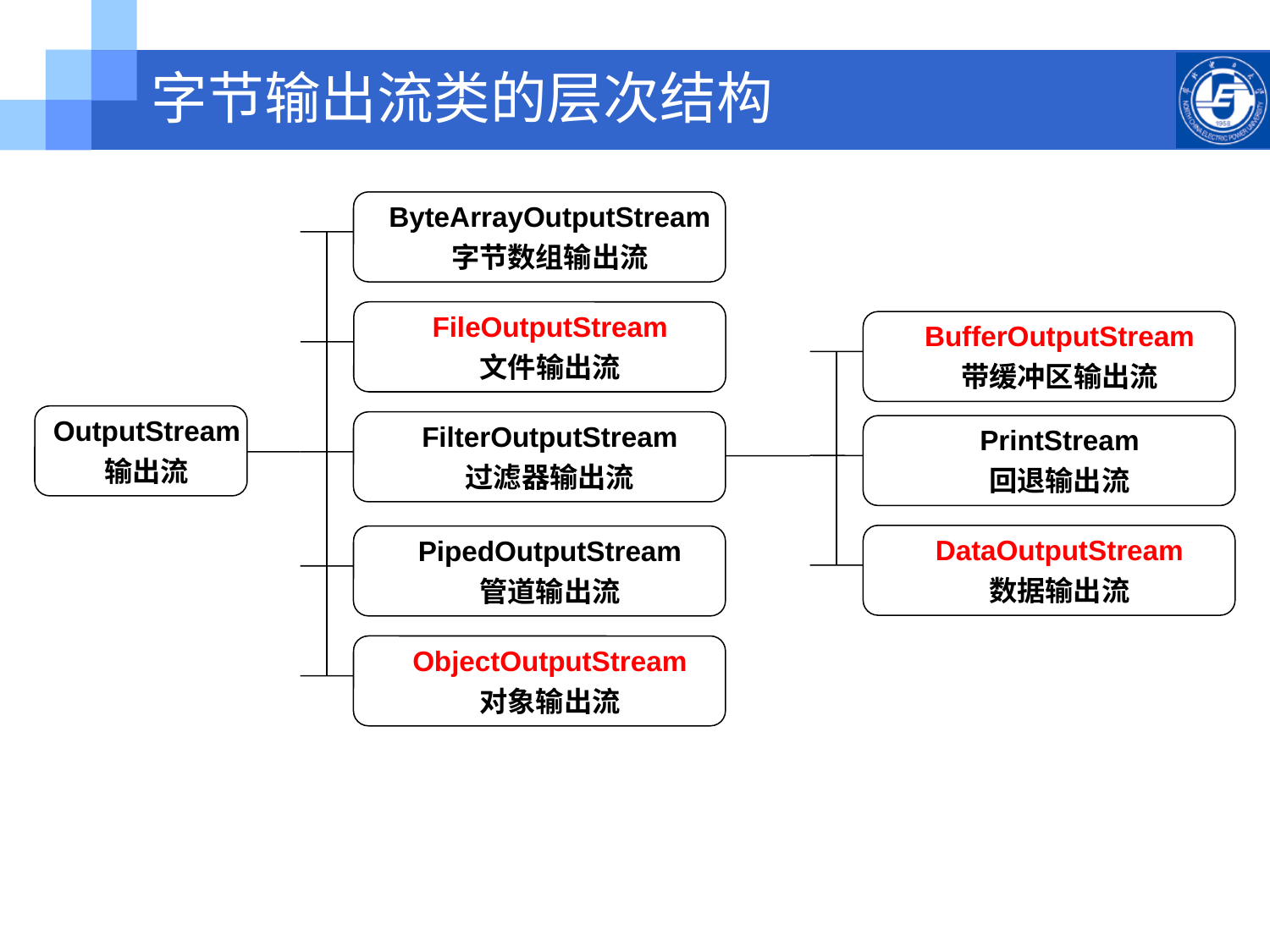

字节输出流类的层次结构
ByteArrayOutputStream
字节数组输出流

FileOutputStream
文件输出流

BufferOutputStream
带缓冲区输出流

OutputStream
输出流

FilterOutputStream
过滤器输出流

PrintStream
回退输出流

DataOutputStream
数据输出流

PipedOutputStream
管道输出流

ObjectOutputStream
对象输出流